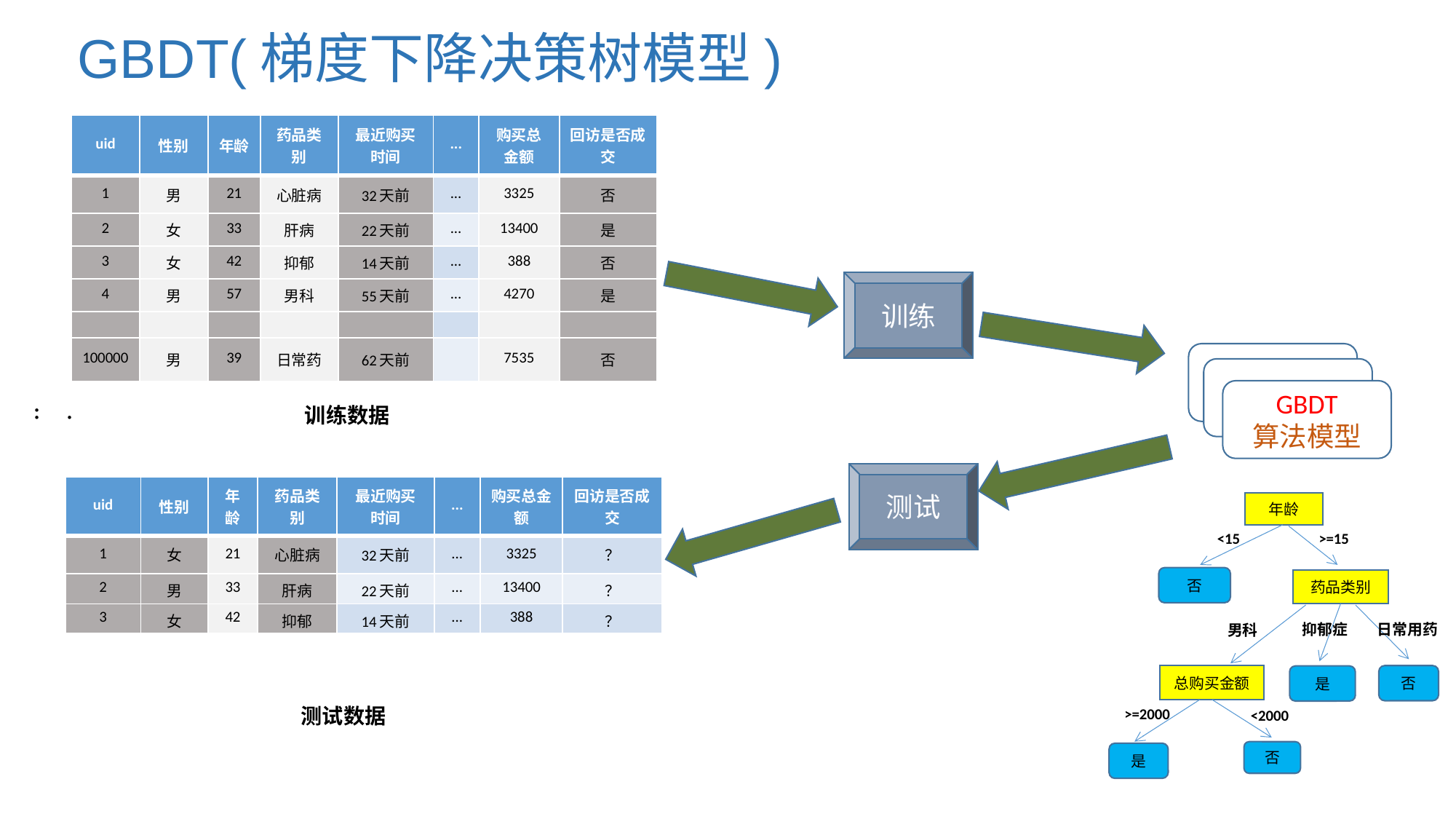

# GBDT(梯度下降决策树模型)
| uid | 性别 | 年龄 | 药品类别 | 最近购买时间 | ... | 购买总金额 | 回访是否成交 |
| --- | --- | --- | --- | --- | --- | --- | --- |
| 1 | 男 | 21 | 心脏病 | 32天前 | ... | 3325 | 否 |
| 2 | 女 | 33 | 肝病 | 22天前 | ... | 13400 | 是 |
| 3 | 女 | 42 | 抑郁 | 14天前 | ... | 388 | 否 |
| 4 | 男 | 57 | 男科 | 55天前 | ... | 4270 | 是 |
|  |  |  |  |  |  |  |  |
| 100000 | 男 | 39 | 日常药 | 62天前 |  | 7535 | 否 |

训练

GBDT
算法模型
...
训练数据

测试
| uid | 性别 | 年龄 | 药品类别 | 最近购买时间 | ... | 购买总金额 | 回访是否成交 |
| --- | --- | --- | --- | --- | --- | --- | --- |
| 1 | 女 | 21 | 心脏病 | 32天前 | ... | 3325 | ？ |
| 2 | 男 | 33 | 肝病 | 22天前 | ... | 13400 | ？ |
| 3 | 女 | 42 | 抑郁 | 14天前 | ... | 388 | ？ |
年龄

<15
>=15
否
药品类别
日常用药
抑郁症
男科
否
总购买金额
是
测试数据
>=2000
<2000
否
是